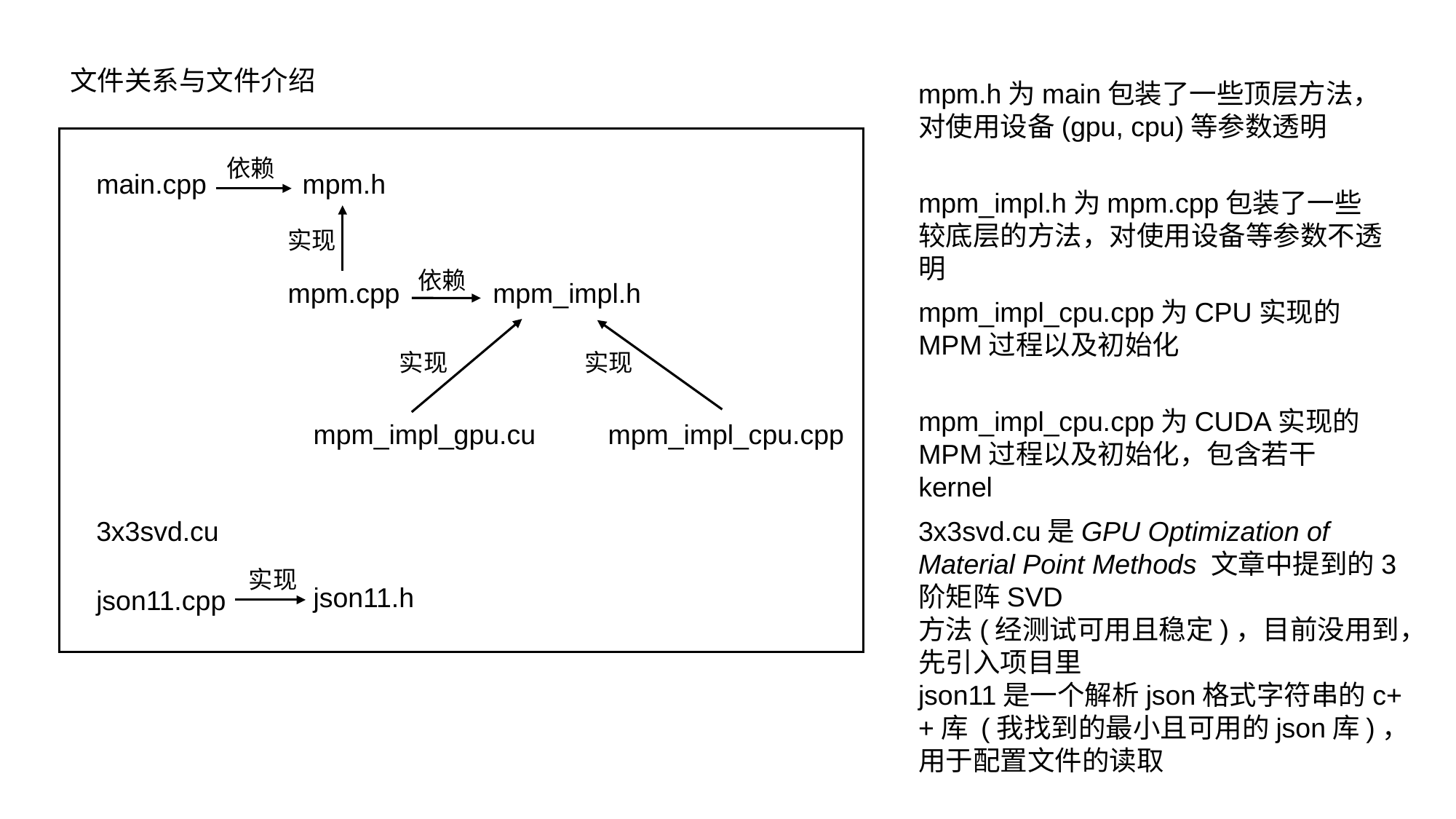

文件关系与文件介绍
mpm.h为main包装了一些顶层方法，对使用设备(gpu, cpu)等参数透明

依赖
main.cpp
mpm.h
mpm_impl.h为mpm.cpp包装了一些较底层的方法，对使用设备等参数不透明
实现
依赖
mpm.cpp
mpm_impl.h
mpm_impl_cpu.cpp为CPU实现的MPM过程以及初始化
实现
实现
mpm_impl_cpu.cpp为CUDA实现的MPM过程以及初始化，包含若干kernel
mpm_impl_gpu.cu
mpm_impl_cpu.cpp
3x3svd.cu是GPU Optimization of Material Point Methods 文章中提到的3阶矩阵SVD
方法(经测试可用且稳定)，目前没用到，先引入项目里
3x3svd.cu
实现
json11.h
json11.cpp
json11是一个解析json格式字符串的c++库 (我找到的最小且可用的json库)，用于配置文件的读取